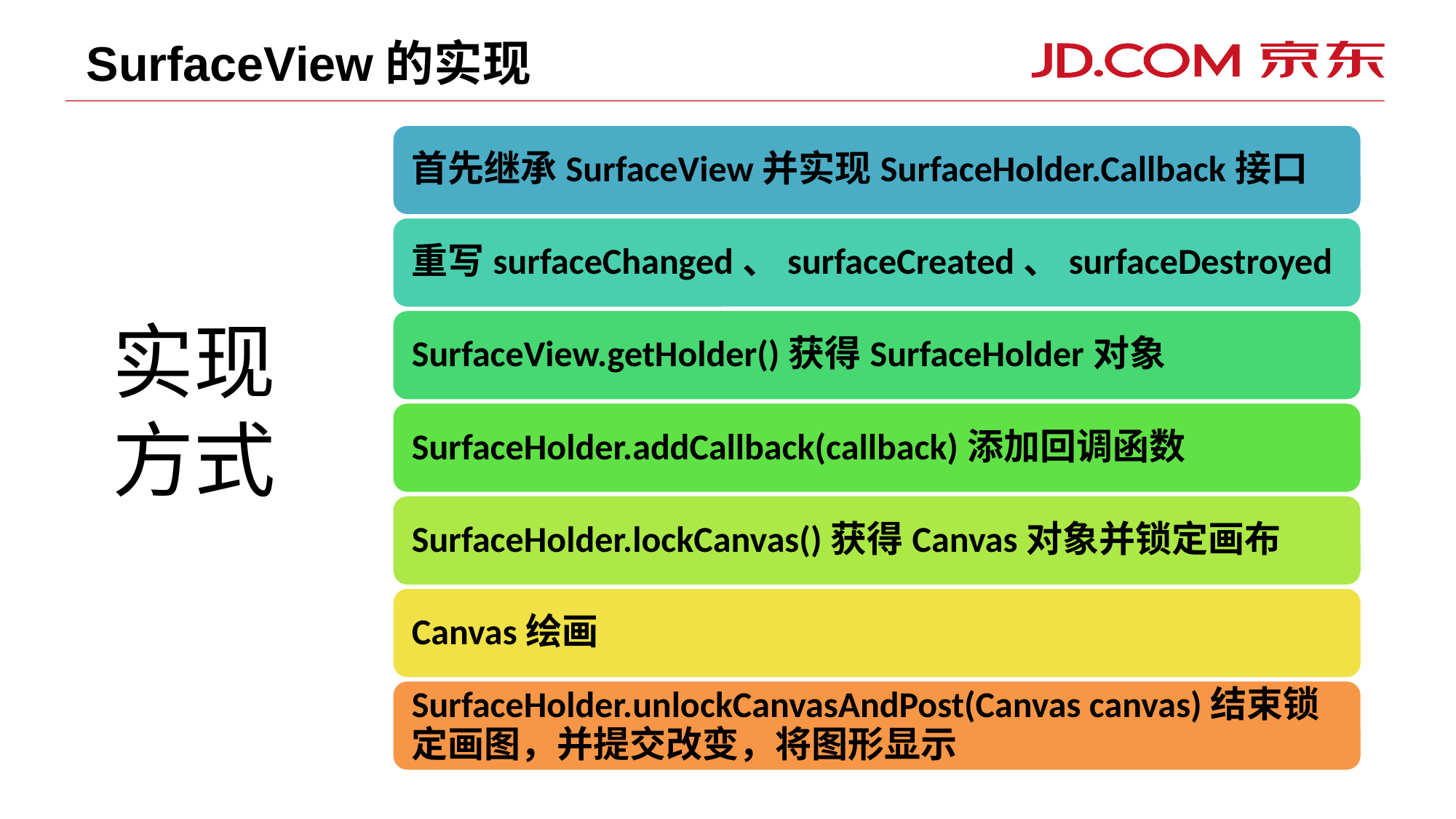

SurfaceView的实现
首先继承SurfaceView并实现SurfaceHolder.Callback接口
重写surfaceChanged、surfaceCreated、surfaceDestroyed
SurfaceView.getHolder()获得SurfaceHolder对象
SurfaceHolder.addCallback(callback)添加回调函数
SurfaceHolder.lockCanvas()获得Canvas对象并锁定画布
Canvas绘画
SurfaceHolder.unlockCanvasAndPost(Canvas canvas)结束锁定画图，并提交改变，将图形显示
实现方式